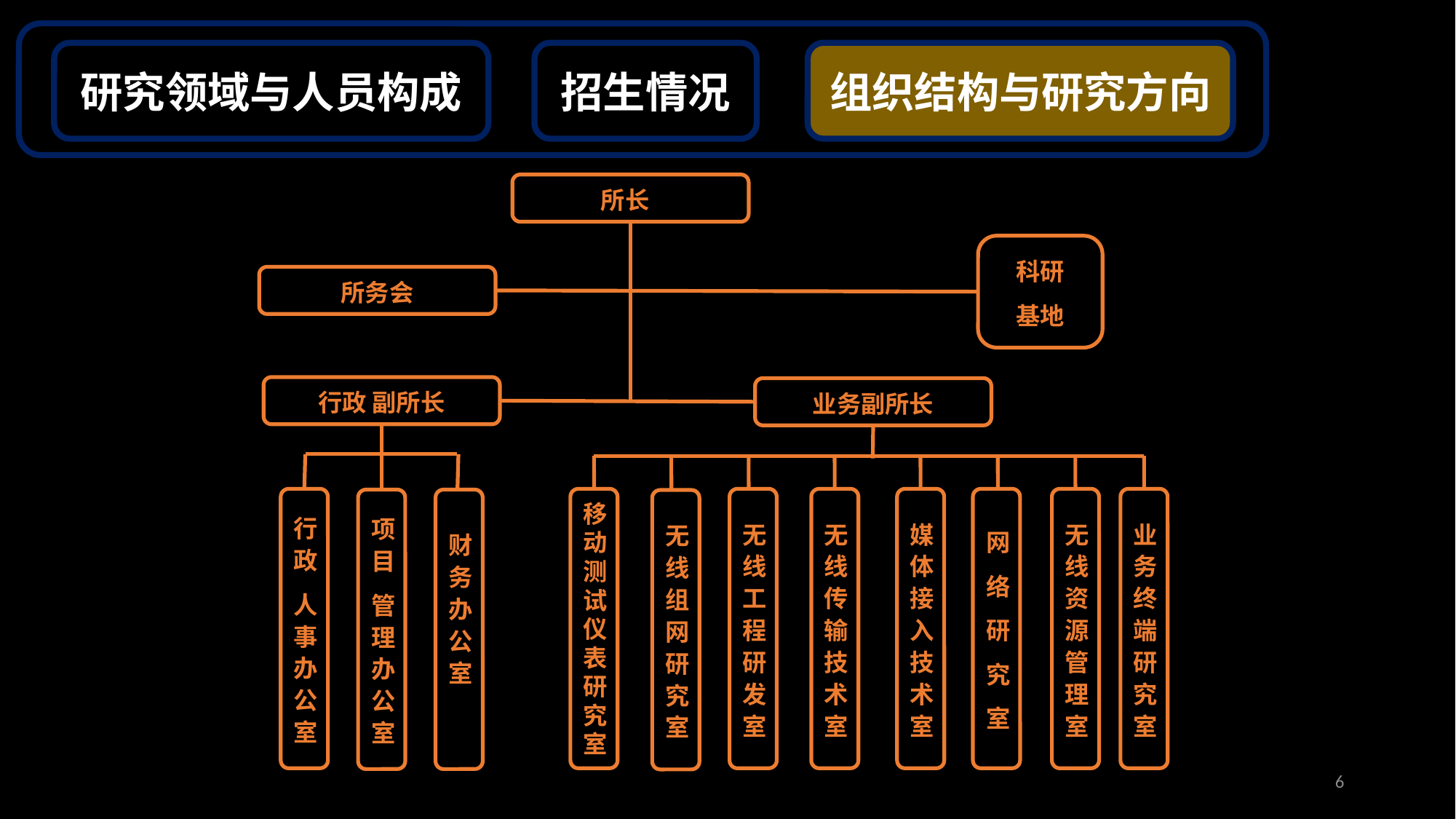

研究领域与人员构成
招生情况
组织结构与研究方向
所长
科研
基地
所务会
行政 副所长
业务副所长

行政
人事办公室
移动测试仪表研究室
无线工程研发室
无线传输技术室
媒体接入技术室
网
络
研
究
室
无线资源管理室
业务终端研究室
项目
管理办公室
财务办公室

无线组网研究室
6